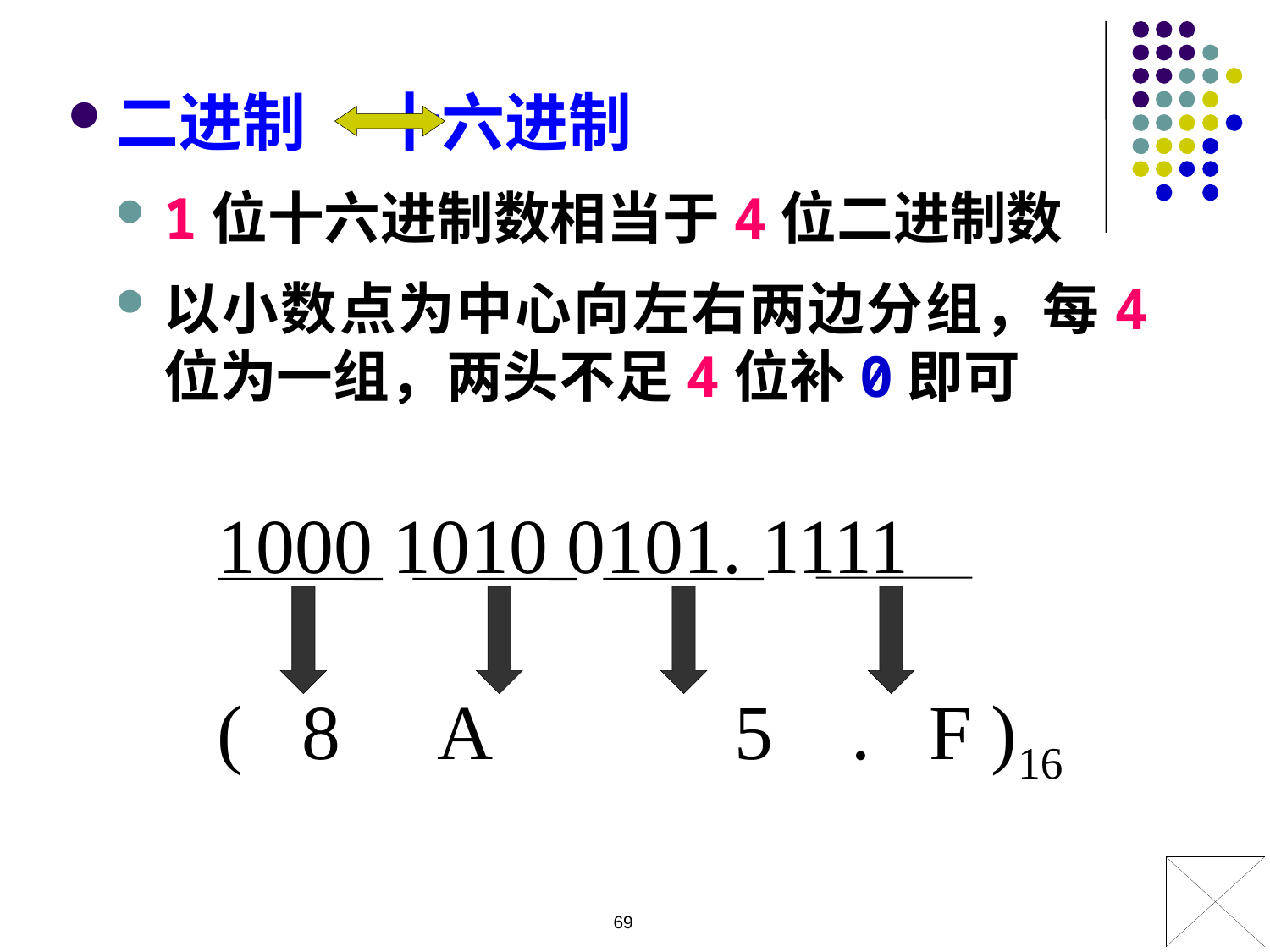

二进制     十六进制
1位十六进制数相当于4位二进制数
以小数点为中心向左右两边分组，每4位为一组，两头不足4位补0即可

1000 1010 0101. 1111
(   8	     A	       5    .   F )16

69